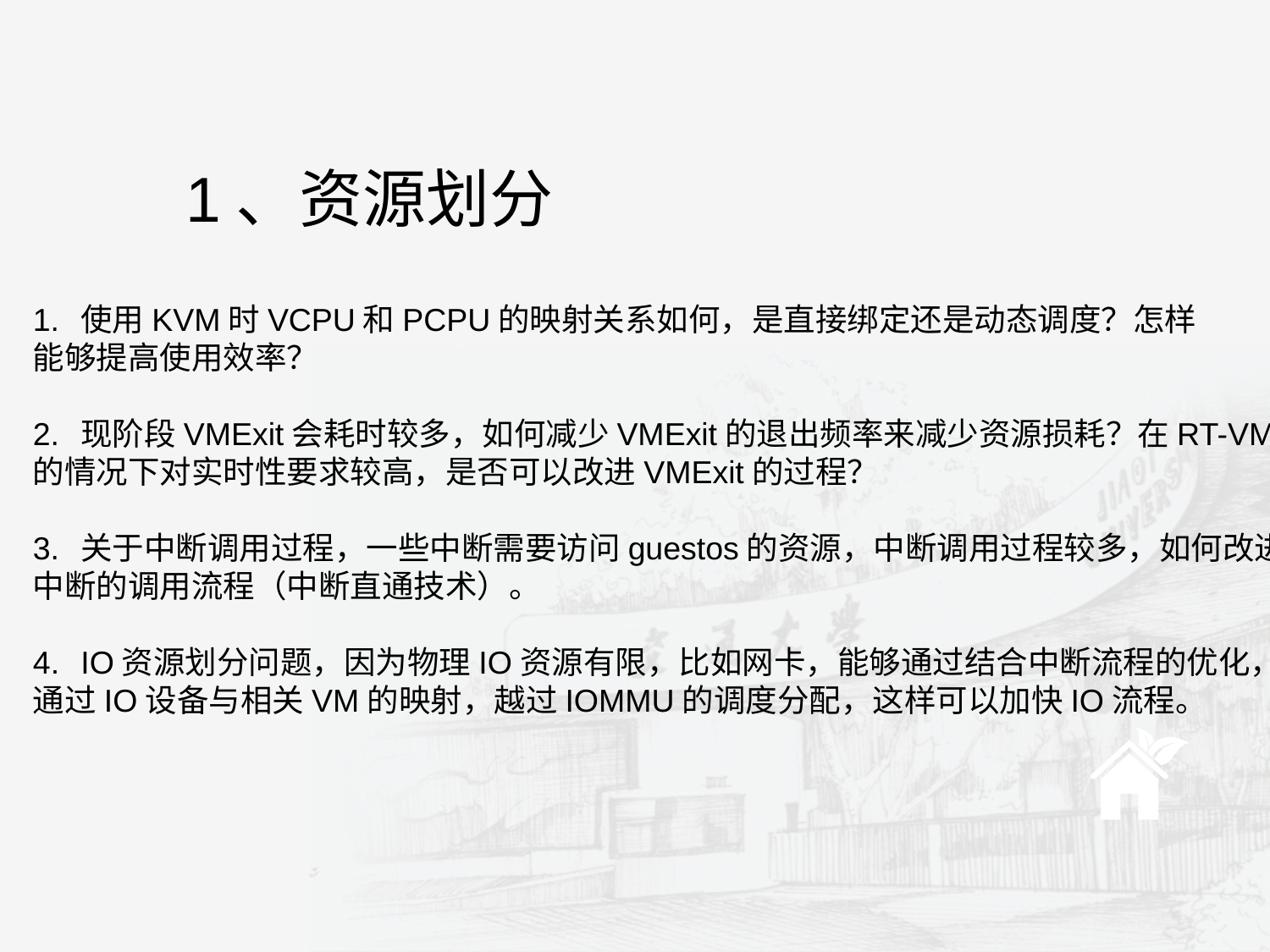

1、资源划分
使用KVM时VCPU和PCPU的映射关系如何，是直接绑定还是动态调度？怎样
能够提高使用效率？

现阶段VMExit会耗时较多，如何减少VMExit的退出频率来减少资源损耗？在RT-VM
的情况下对实时性要求较高，是否可以改进VMExit的过程？

关于中断调用过程，一些中断需要访问guestos的资源，中断调用过程较多，如何改进
中断的调用流程（中断直通技术）。

IO资源划分问题，因为物理IO资源有限，比如网卡，能够通过结合中断流程的优化，
通过IO设备与相关VM的映射，越过IOMMU的调度分配，这样可以加快IO流程。